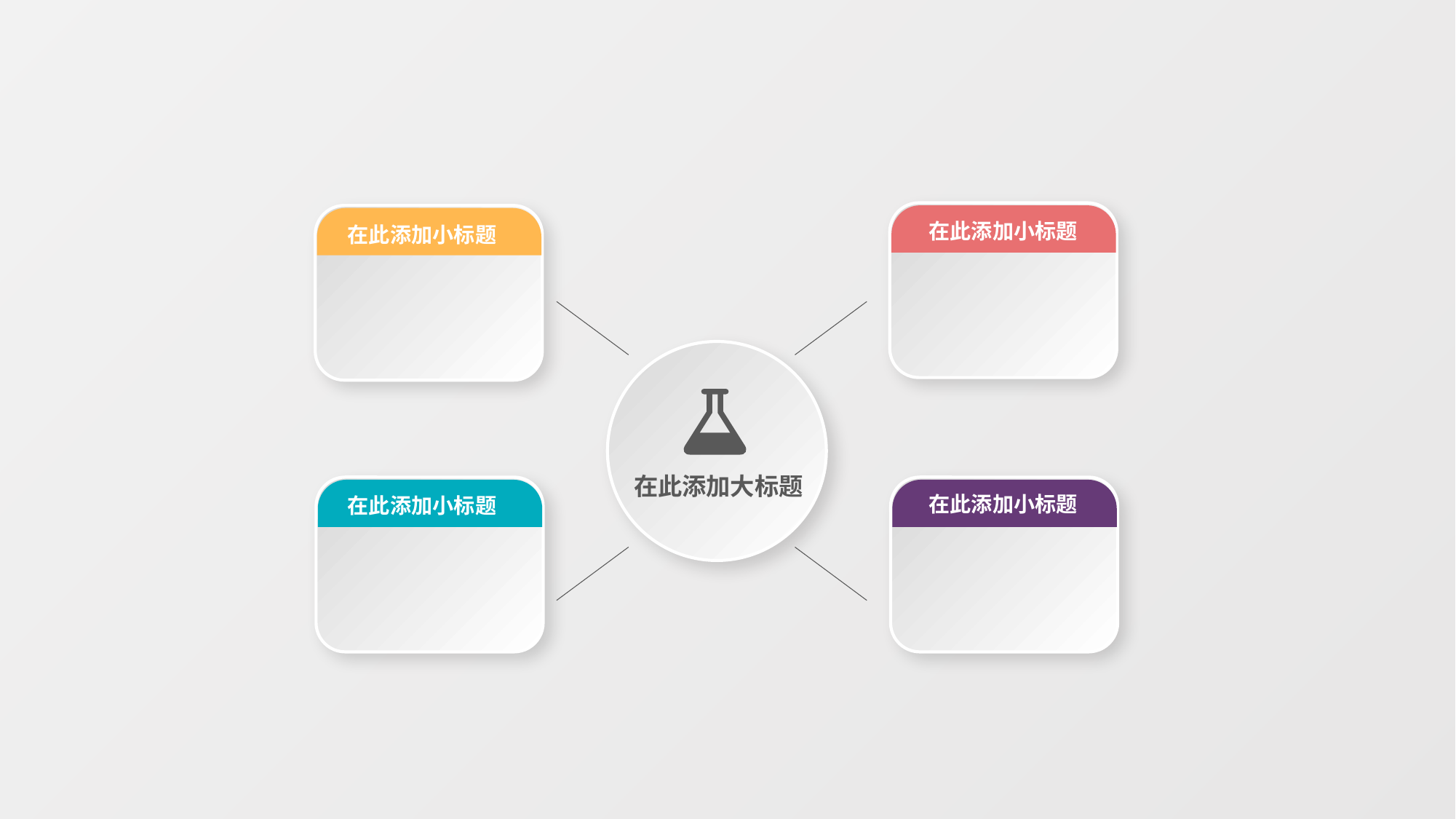

在此添加小标题
在此添加小标题

在此添加大标题

在此添加小标题
在此添加小标题